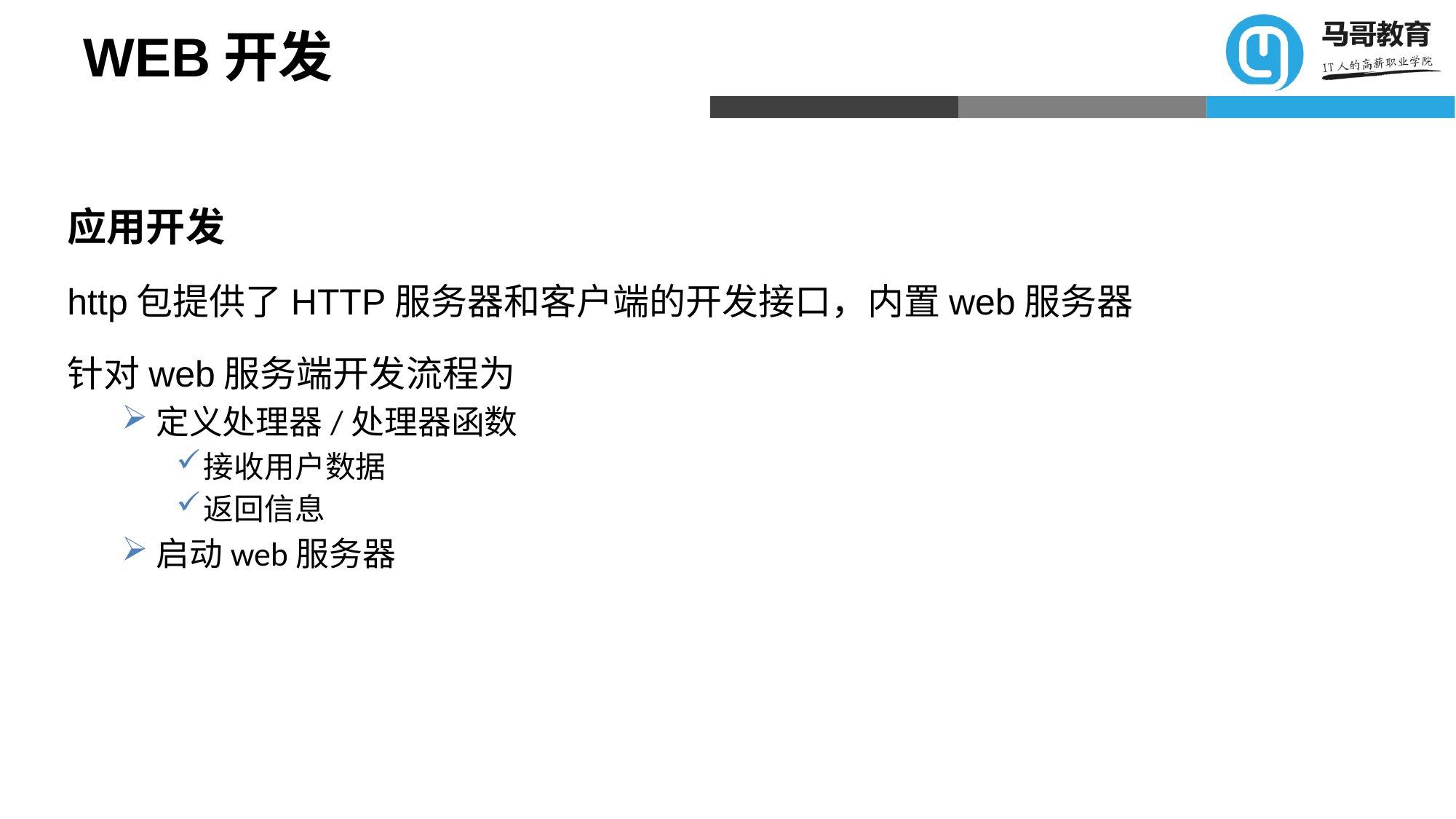

# WEB开发
应用开发
http包提供了HTTP服务器和客户端的开发接口，内置web服务器
针对web服务端开发流程为
定义处理器/处理器函数
接收用户数据
返回信息
启动web服务器